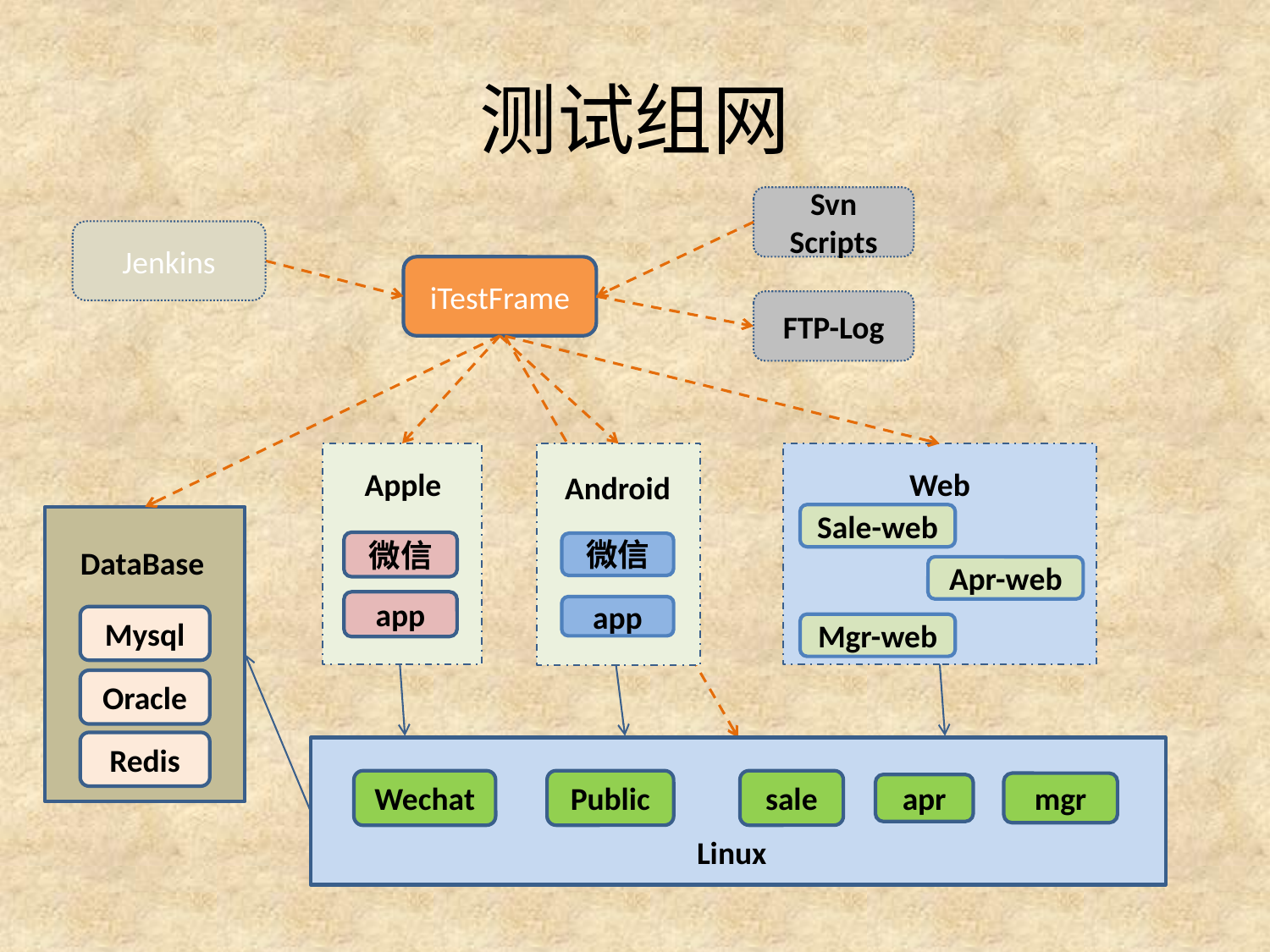

# 测试组网
Svn Scripts
Jenkins
iTestFrame
FTP-Log

Apple
Android
Web
Sale-web

微信
微信
DataBase
Apr-web
app
app
Mysql
Mgr-web
Oracle
Redis

Public
sale
Wechat
mgr
apr
Linux